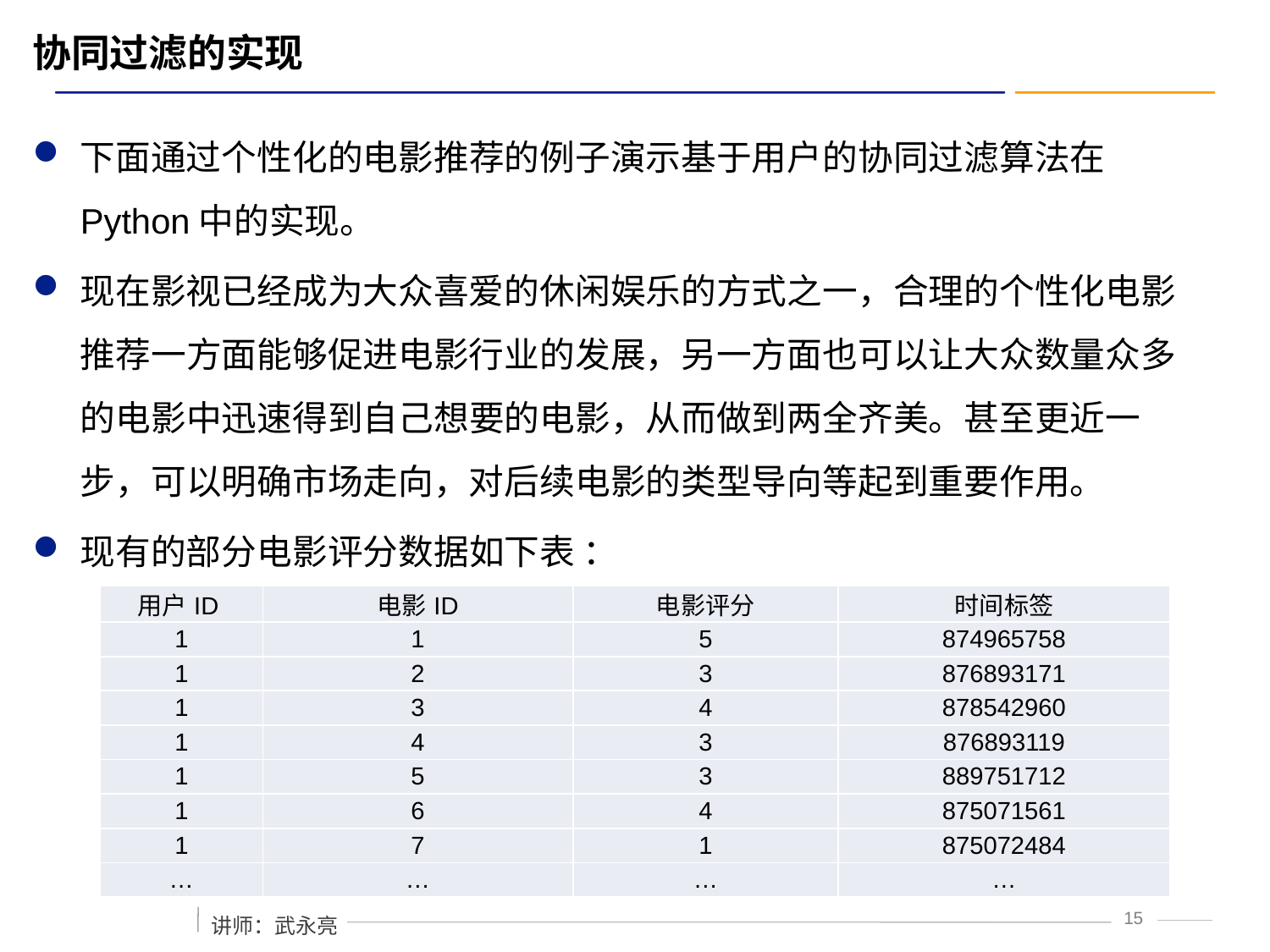

# 协同过滤的实现
下面通过个性化的电影推荐的例子演示基于用户的协同过滤算法在Python中的实现。
现在影视已经成为大众喜爱的休闲娱乐的方式之一，合理的个性化电影推荐一方面能够促进电影行业的发展，另一方面也可以让大众数量众多的电影中迅速得到自己想要的电影，从而做到两全齐美。甚至更近一步，可以明确市场走向，对后续电影的类型导向等起到重要作用。
现有的部分电影评分数据如下表 ：

| 用户ID | 电影ID | 电影评分 | 时间标签 |
| --- | --- | --- | --- |
| 1 | 1 | 5 | 874965758 |
| 1 | 2 | 3 | 876893171 |
| 1 | 3 | 4 | 878542960 |
| 1 | 4 | 3 | 876893119 |
| 1 | 5 | 3 | 889751712 |
| 1 | 6 | 4 | 875071561 |
| 1 | 7 | 1 | 875072484 |
| … | … | … | … |